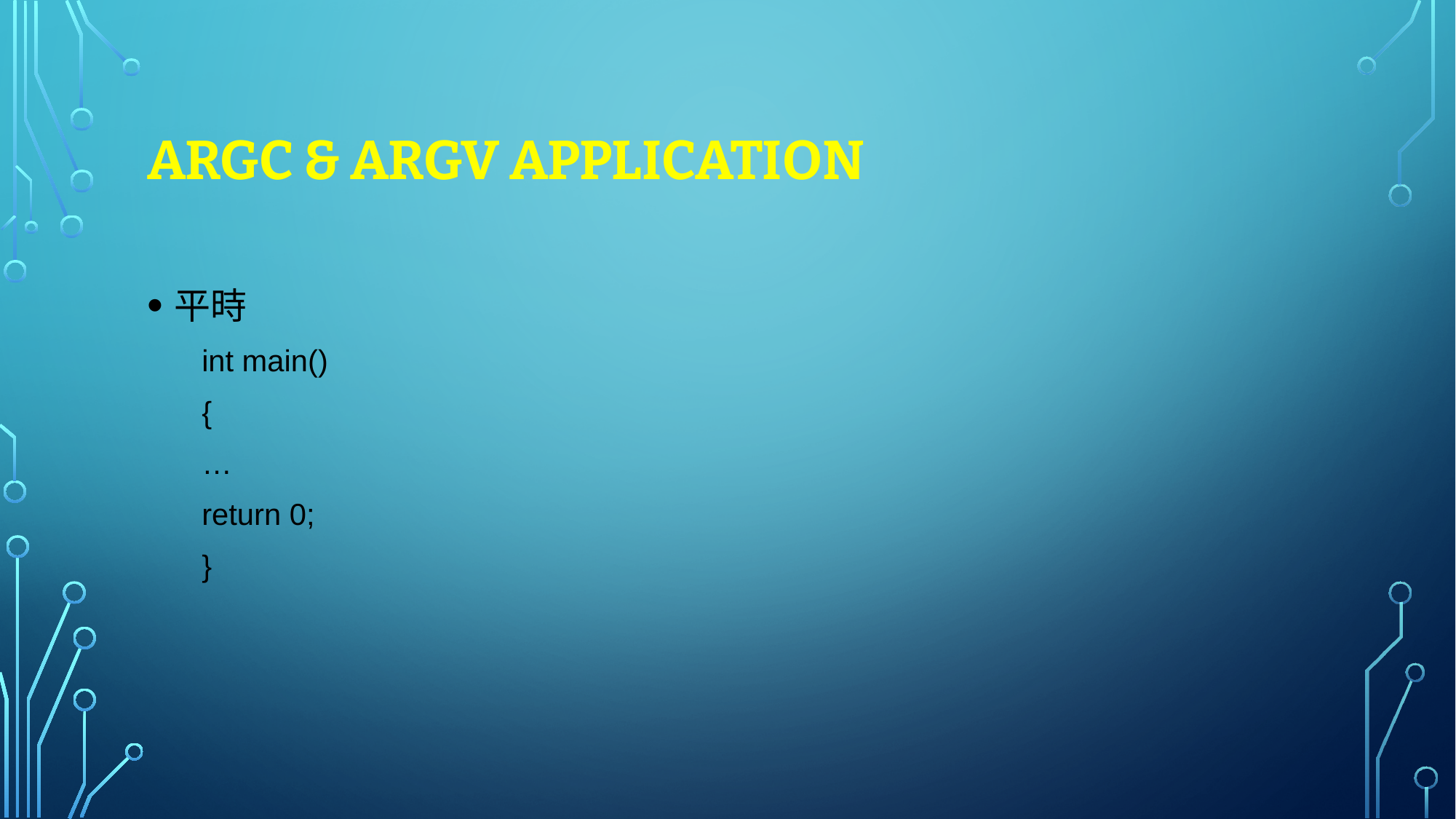

# Argc & argv application
平時
int main()
{
…
return 0;
}